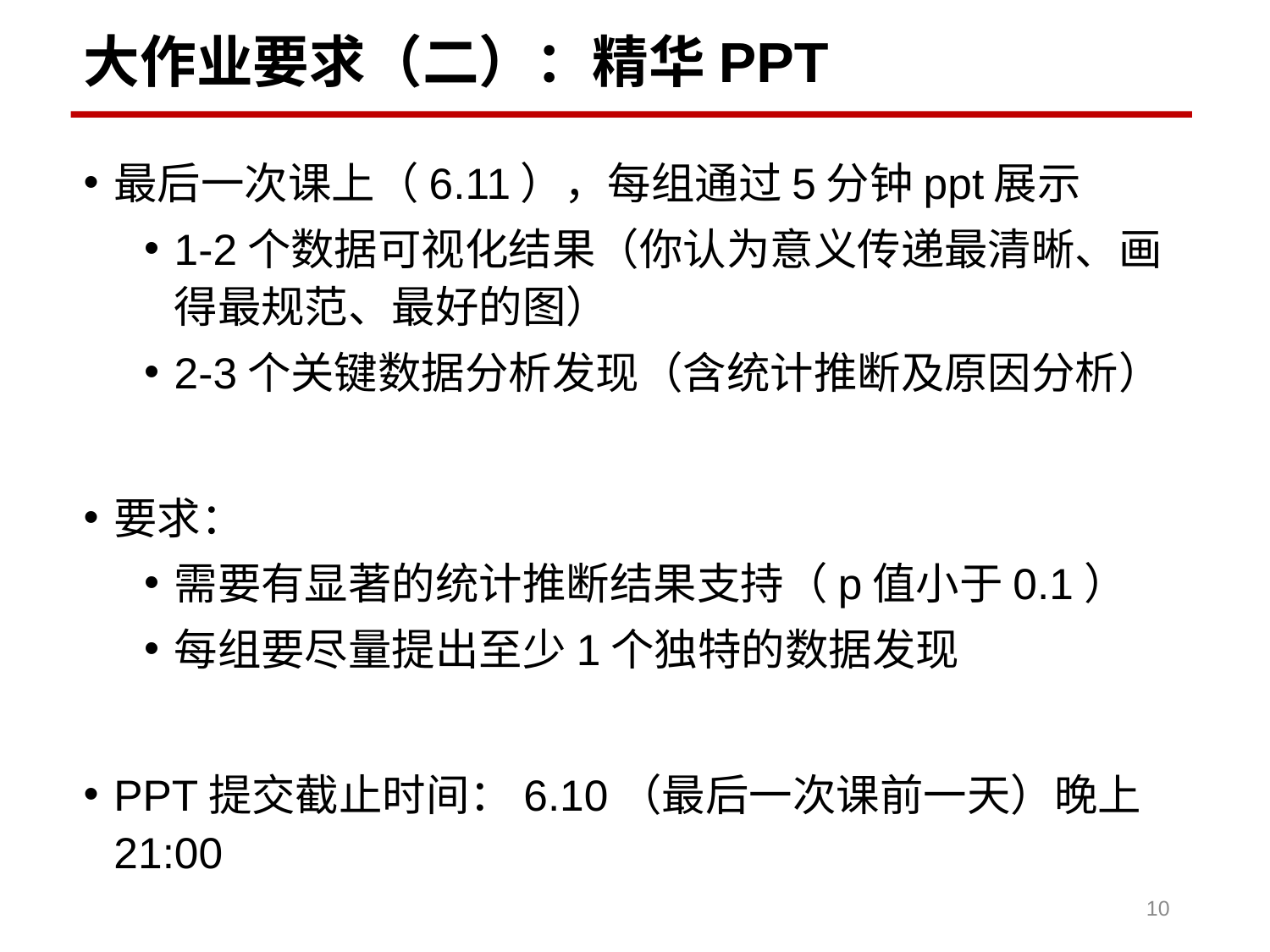

# 大作业要求（二）：精华PPT
最后一次课上（6.11），每组通过5分钟ppt展示
1-2个数据可视化结果（你认为意义传递最清晰、画得最规范、最好的图）
2-3个关键数据分析发现（含统计推断及原因分析）

要求：
需要有显著的统计推断结果支持（p值小于0.1）
每组要尽量提出至少1个独特的数据发现

PPT提交截止时间：6.10（最后一次课前一天）晚上21:00

10